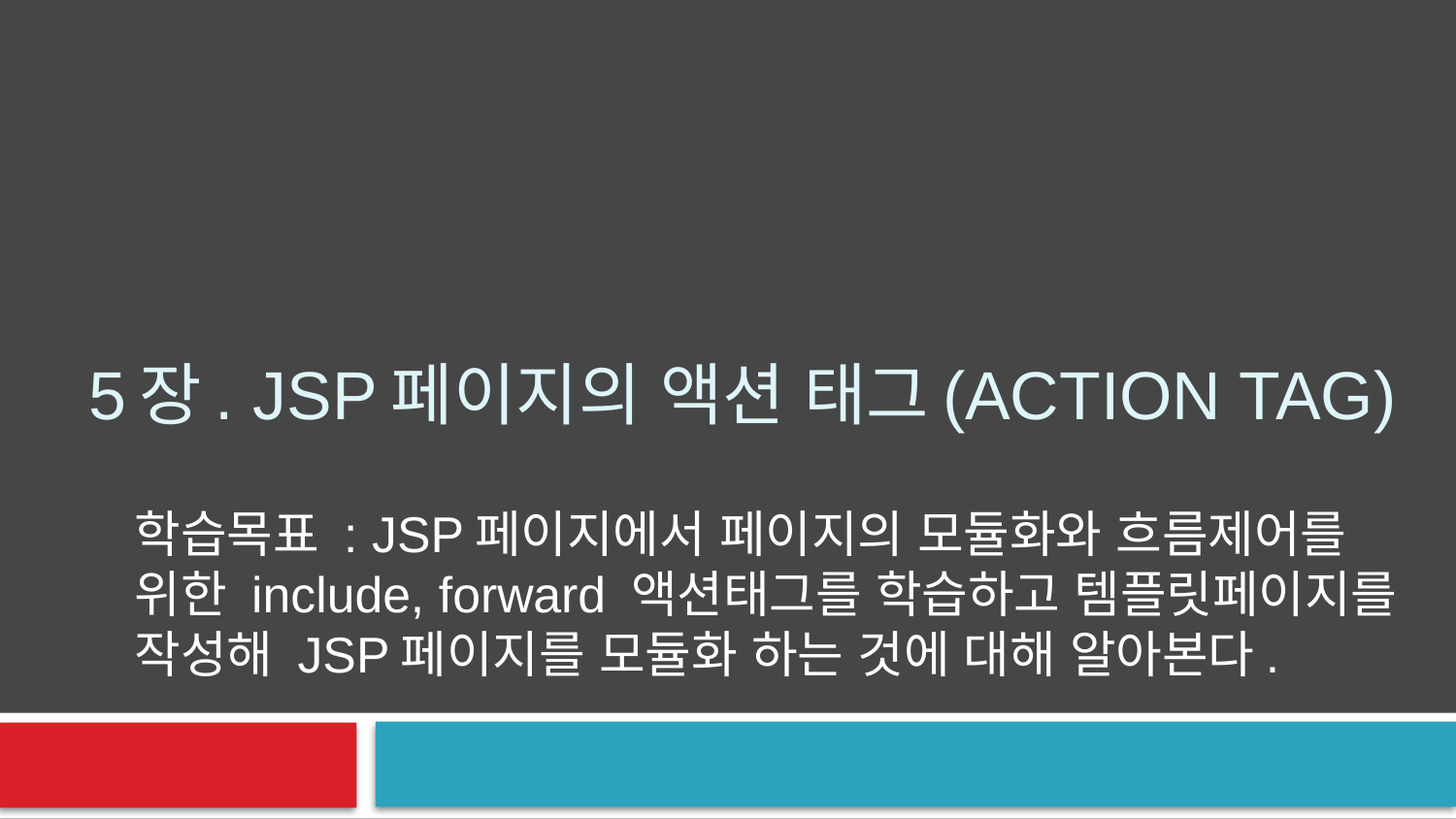

# 5장. JSP페이지의 액션 태그(Action Tag)
학습목표 : JSP페이지에서 페이지의 모듈화와 흐름제어를 위한 include, forward 액션태그를 학습하고 템플릿페이지를 작성해 JSP페이지를 모듈화 하는 것에 대해 알아본다.